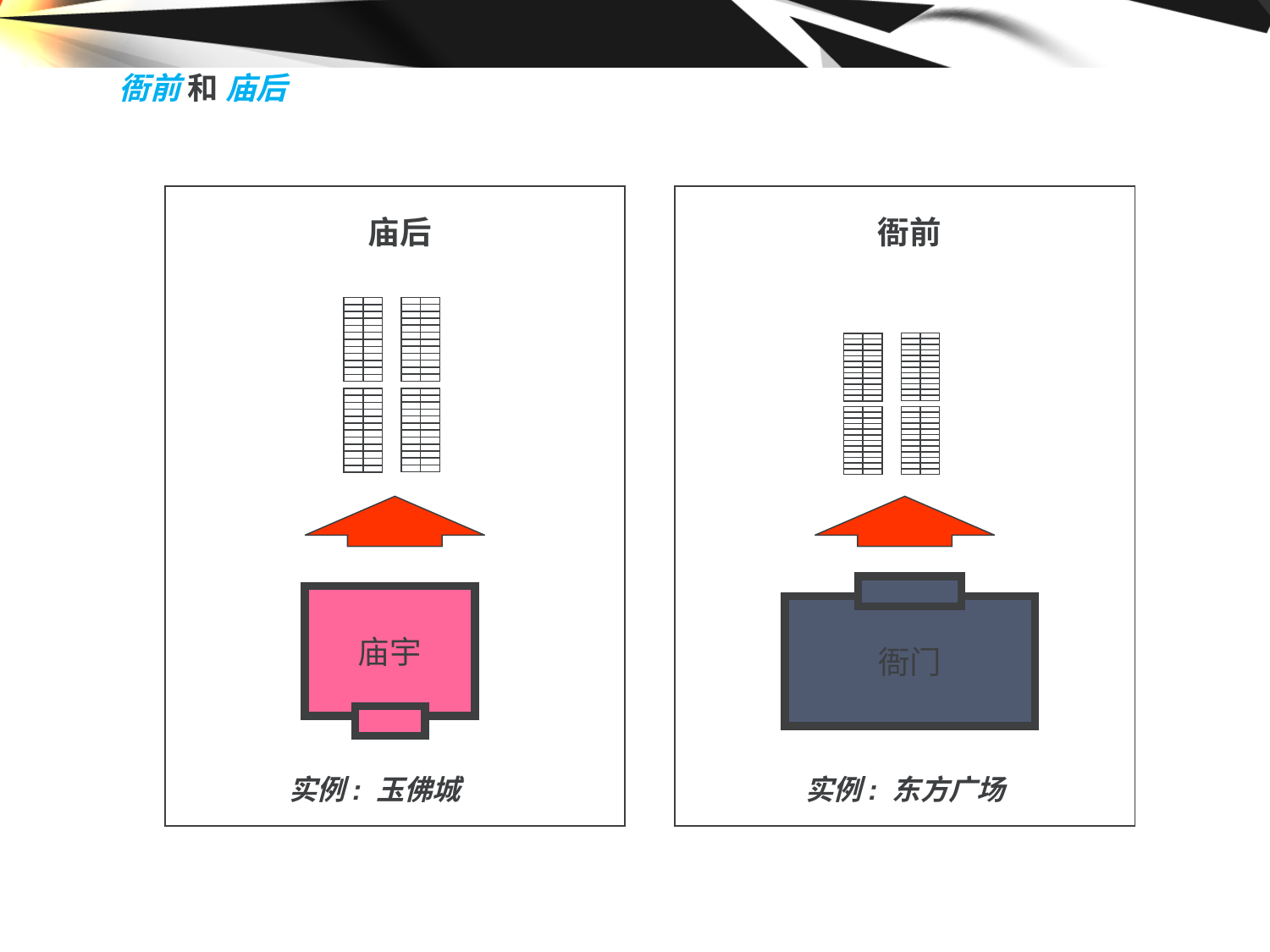

# 衙前 和 庙后

庙后
衙前

衙门

庙宇

实例: 玉佛城
实例: 东方广场